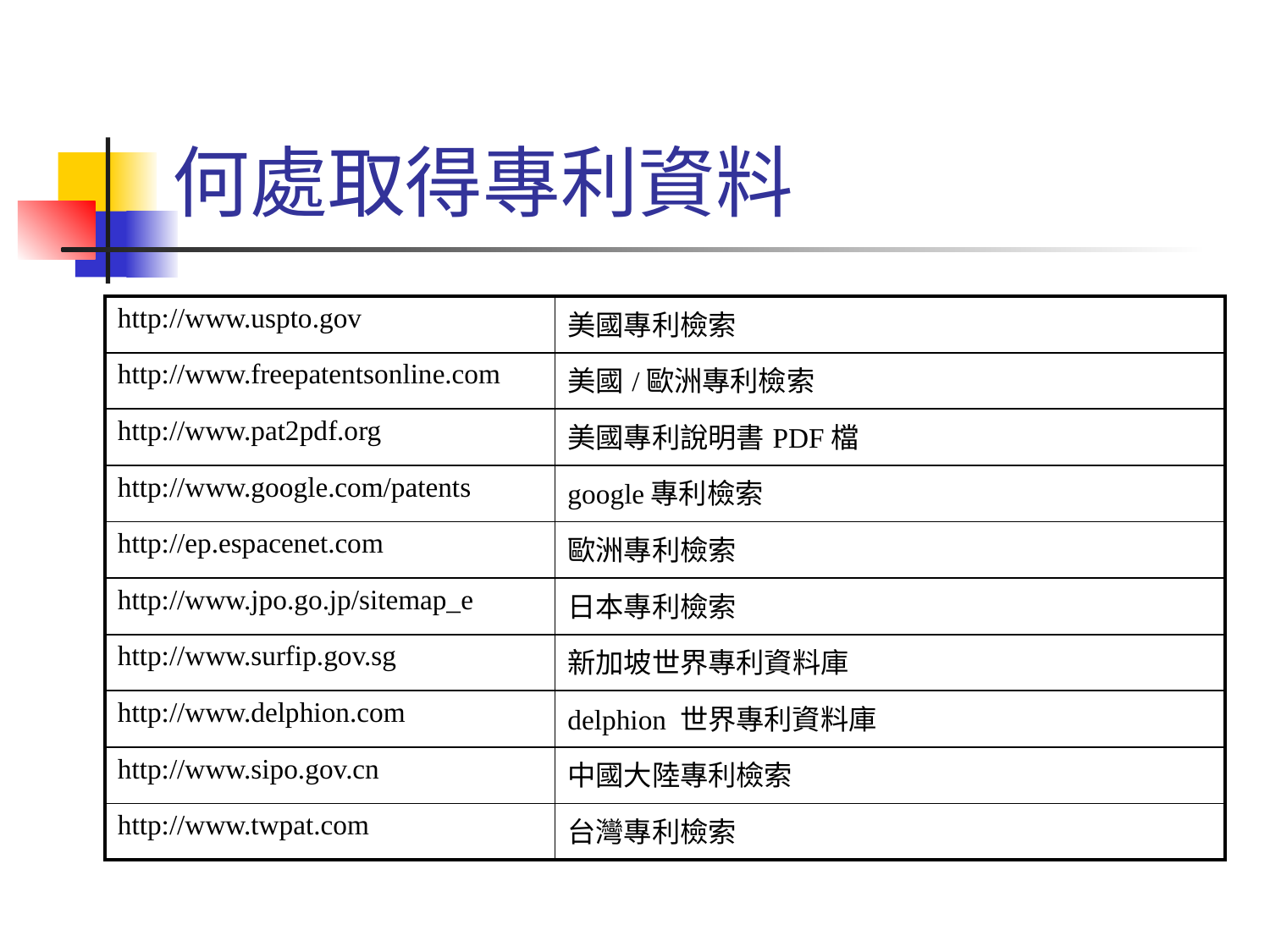

# 何處取得專利資料
| http://www.uspto.gov | 美國專利檢索 |
| --- | --- |
| http://www.freepatentsonline.com | 美國/歐洲專利檢索 |
| http://www.pat2pdf.org | 美國專利說明書PDF檔 |
| http://www.google.com/patents | google專利檢索 |
| http://ep.espacenet.com | 歐洲專利檢索 |
| http://www.jpo.go.jp/sitemap\_e | 日本專利檢索 |
| http://www.surfip.gov.sg | 新加坡世界專利資料庫 |
| http://www.delphion.com | delphion 世界專利資料庫 |
| http://www.sipo.gov.cn | 中國大陸專利檢索 |
| http://www.twpat.com | 台灣專利檢索 |